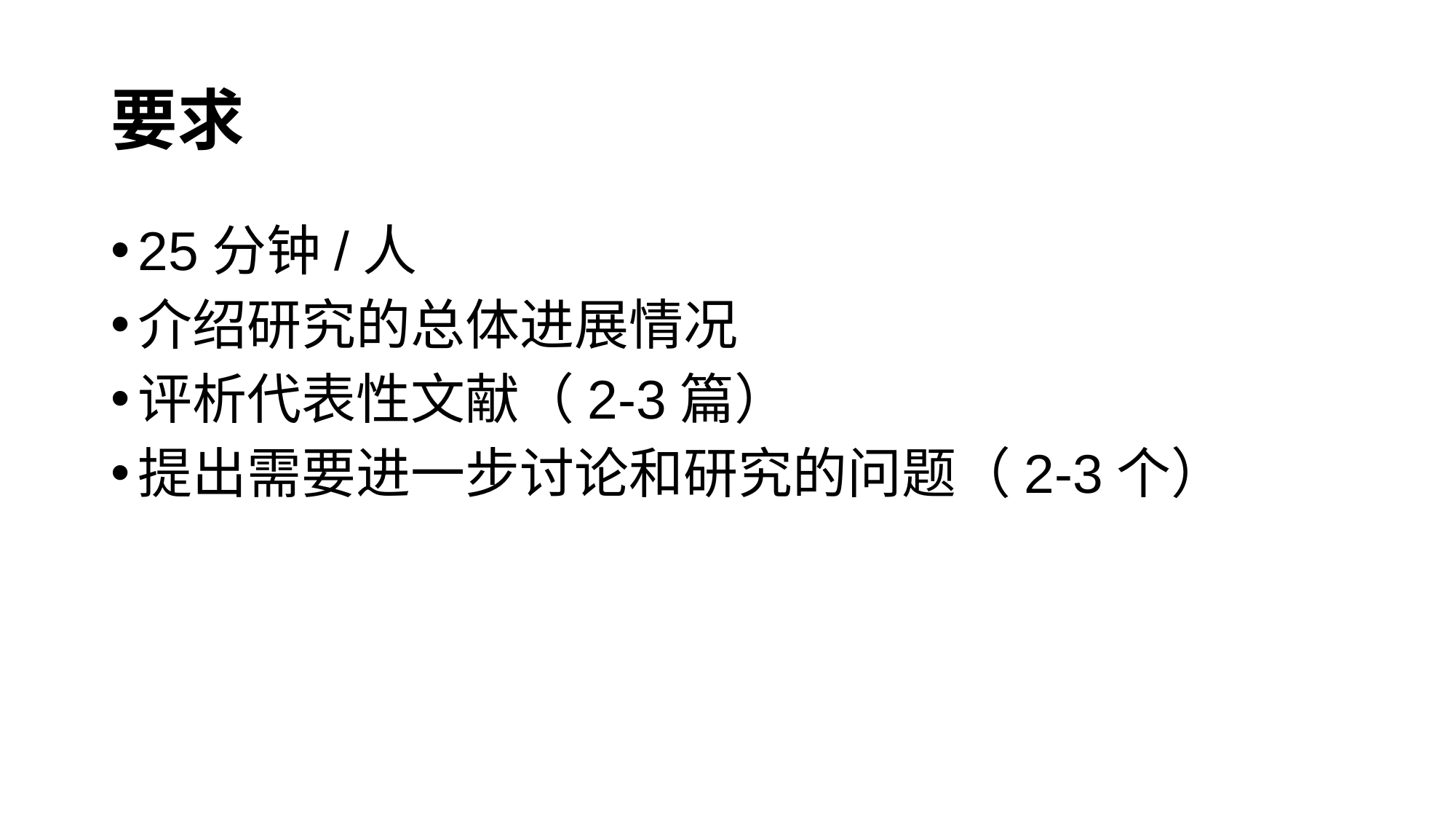

# 要求
25分钟/人
介绍研究的总体进展情况
评析代表性文献（2-3篇）
提出需要进一步讨论和研究的问题（2-3个）